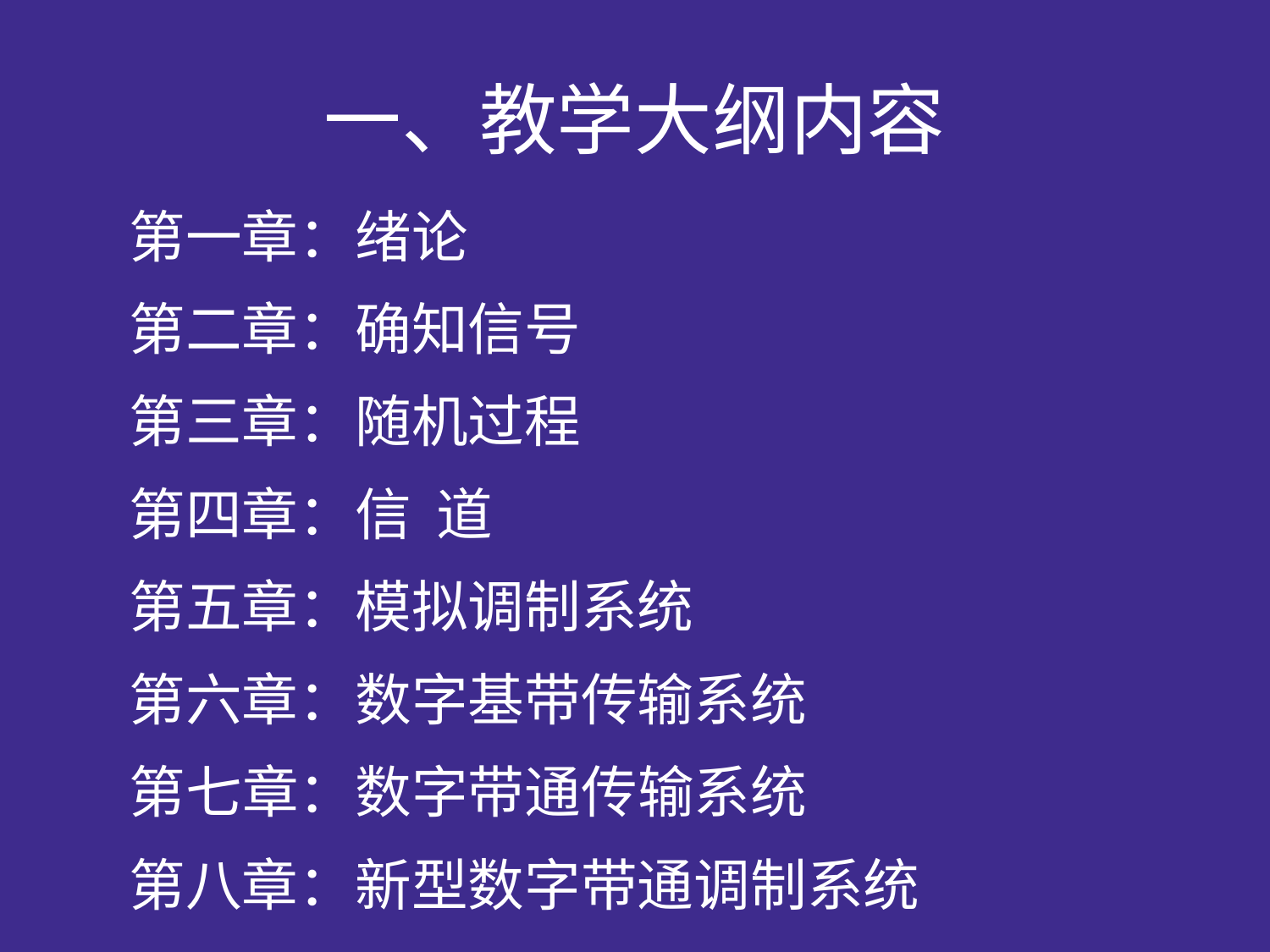

# 一、教学大纲内容
第一章：绪论
第二章：确知信号
第三章：随机过程
第四章：信  道
第五章：模拟调制系统
第六章：数字基带传输系统
第七章：数字带通传输系统
第八章：新型数字带通调制系统